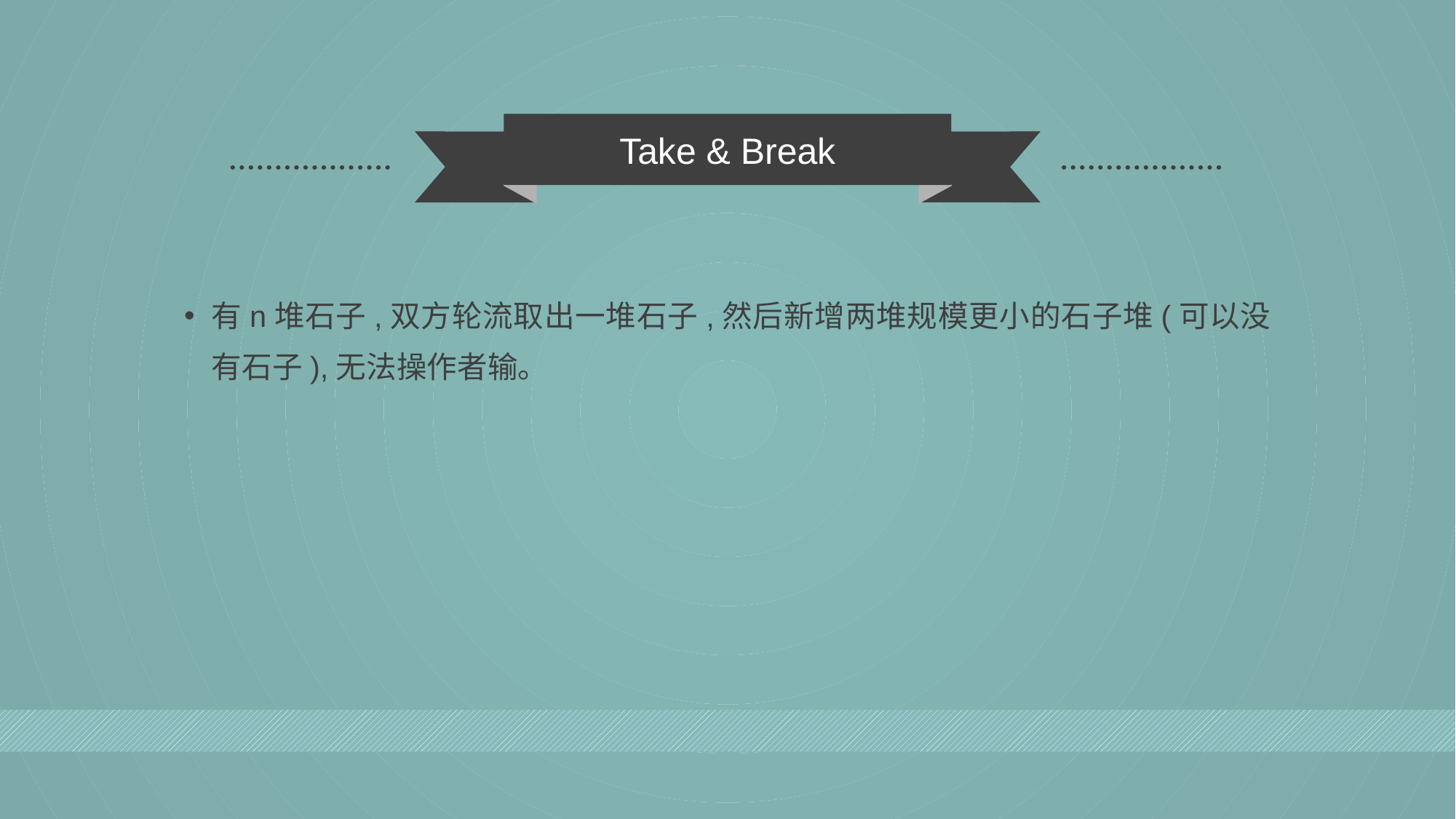

Take & Break

有n堆石子,双方轮流取出一堆石子,然后新增两堆规模更小的石子堆(可以没有石子),无法操作者输。